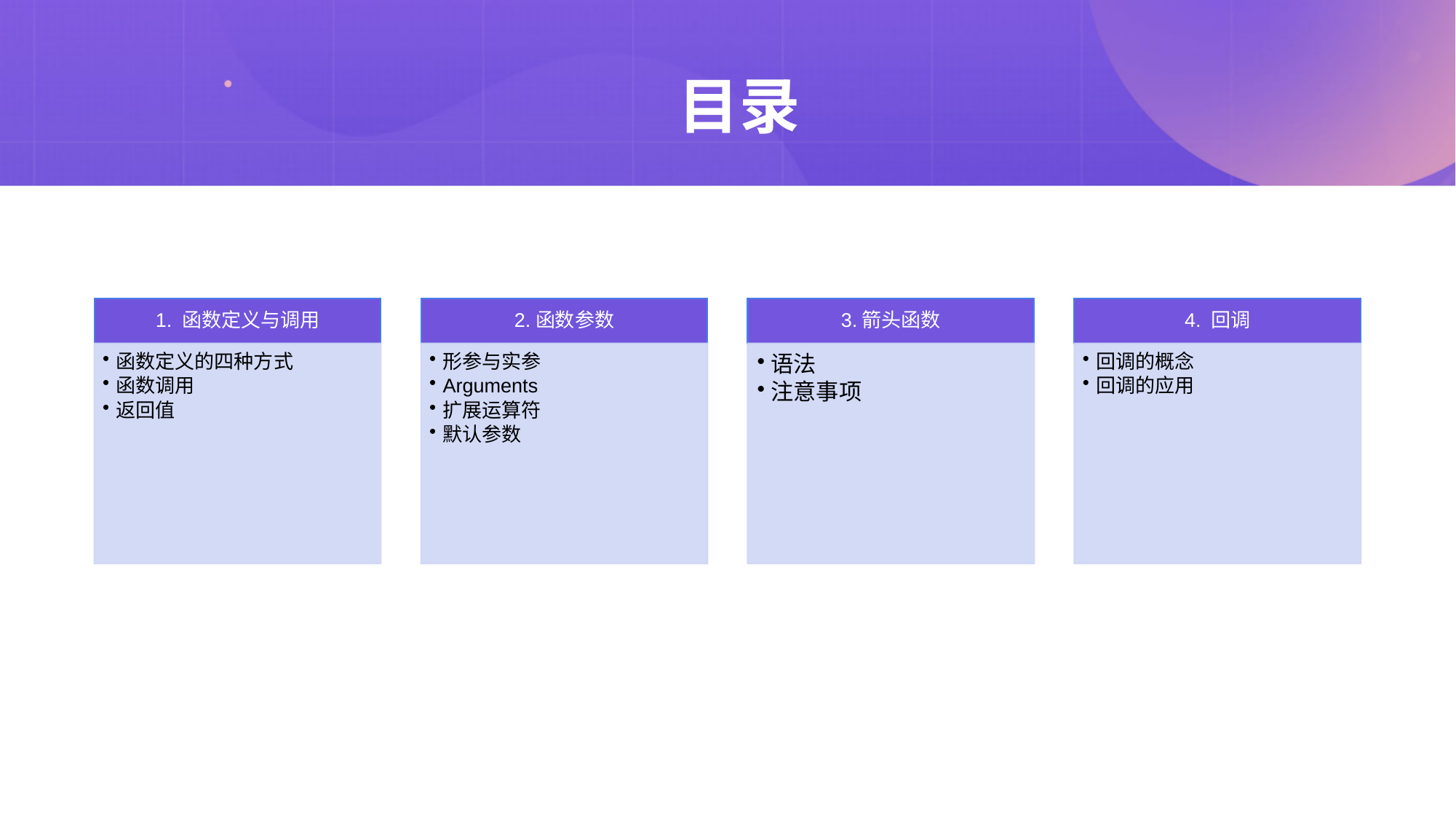

目录
1. 函数定义与调用
函数定义的四种方式
函数调用
返回值
2.函数参数
形参与实参
Arguments
扩展运算符
默认参数

3.箭头函数
语法
注意事项
4. 回调
回调的概念
回调的应用